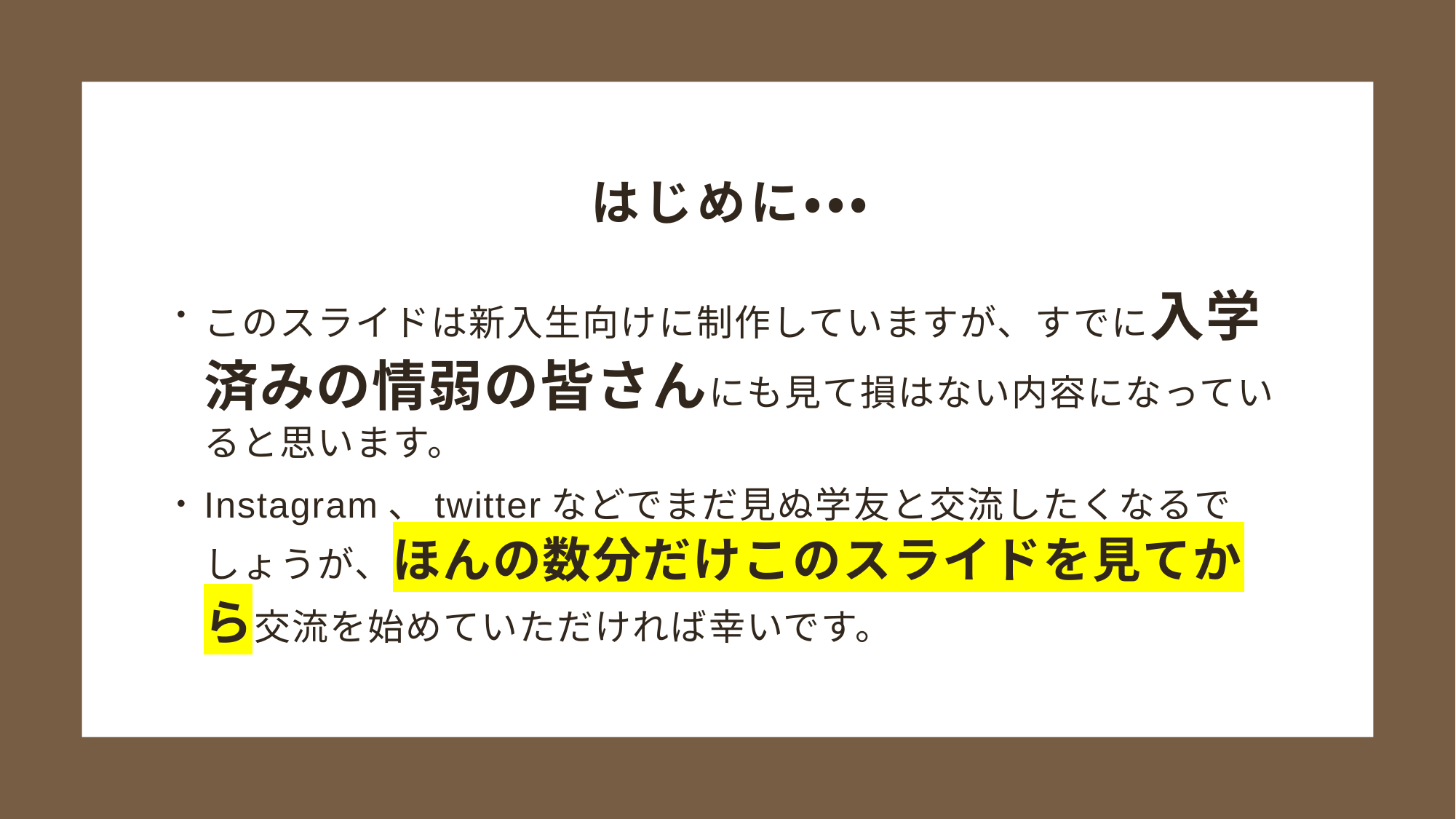

# はじめに・・・
このスライドは新入生向けに制作していますが、すでに入学済みの情弱の皆さんにも見て損はない内容になっていると思います。
Instagram、twitterなどでまだ見ぬ学友と交流したくなるでしょうが、ほんの数分だけこのスライドを見てから交流を始めていただければ幸いです。